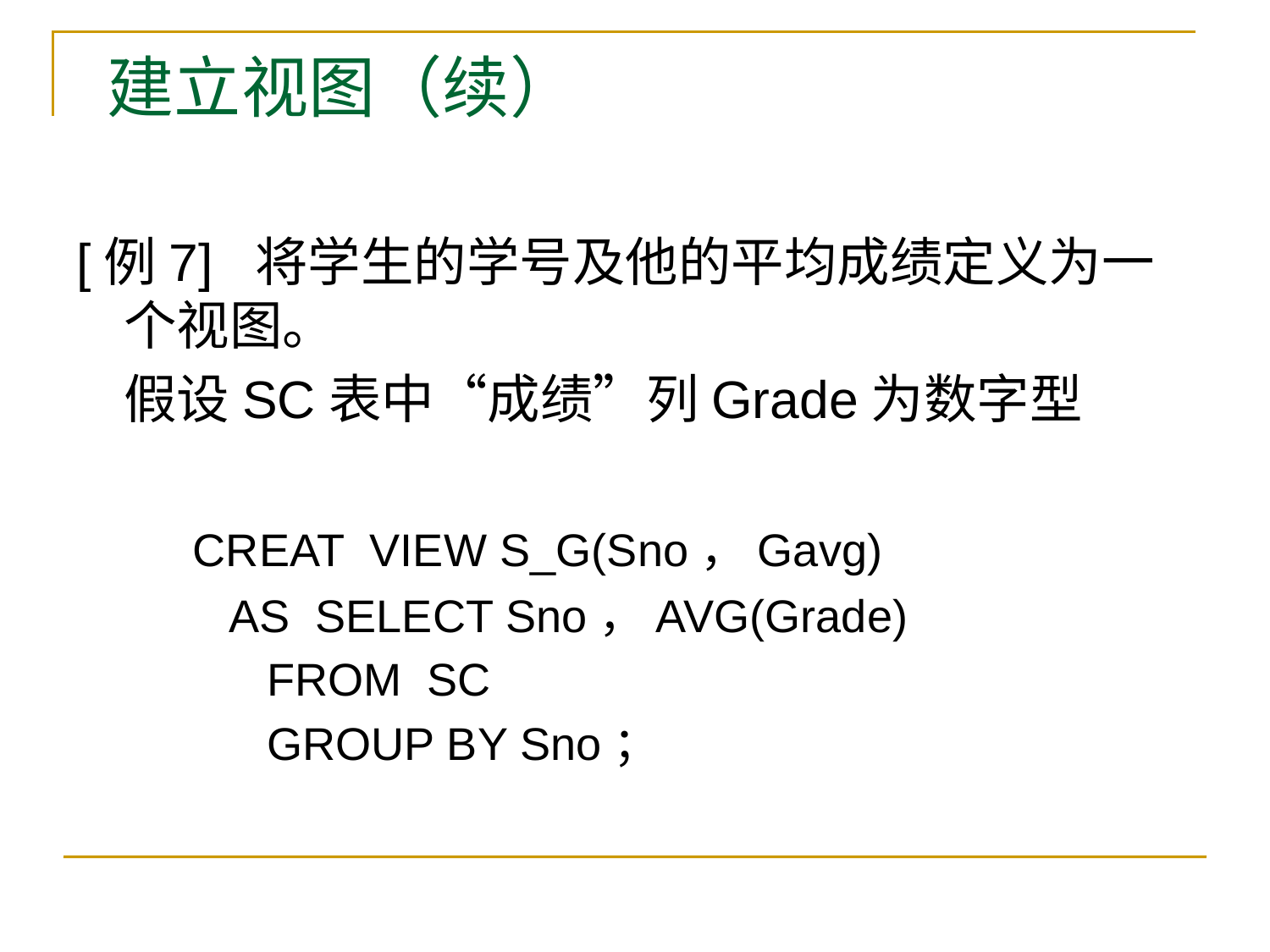

# 建立视图（续）
[例7]  将学生的学号及他的平均成绩定义为一个视图。
	假设SC表中“成绩”列Grade为数字型

        CREAT  VIEW S_G(Sno，Gavg)
            AS  SELECT Sno，AVG(Grade)
               FROM  SC
               GROUP BY Sno；